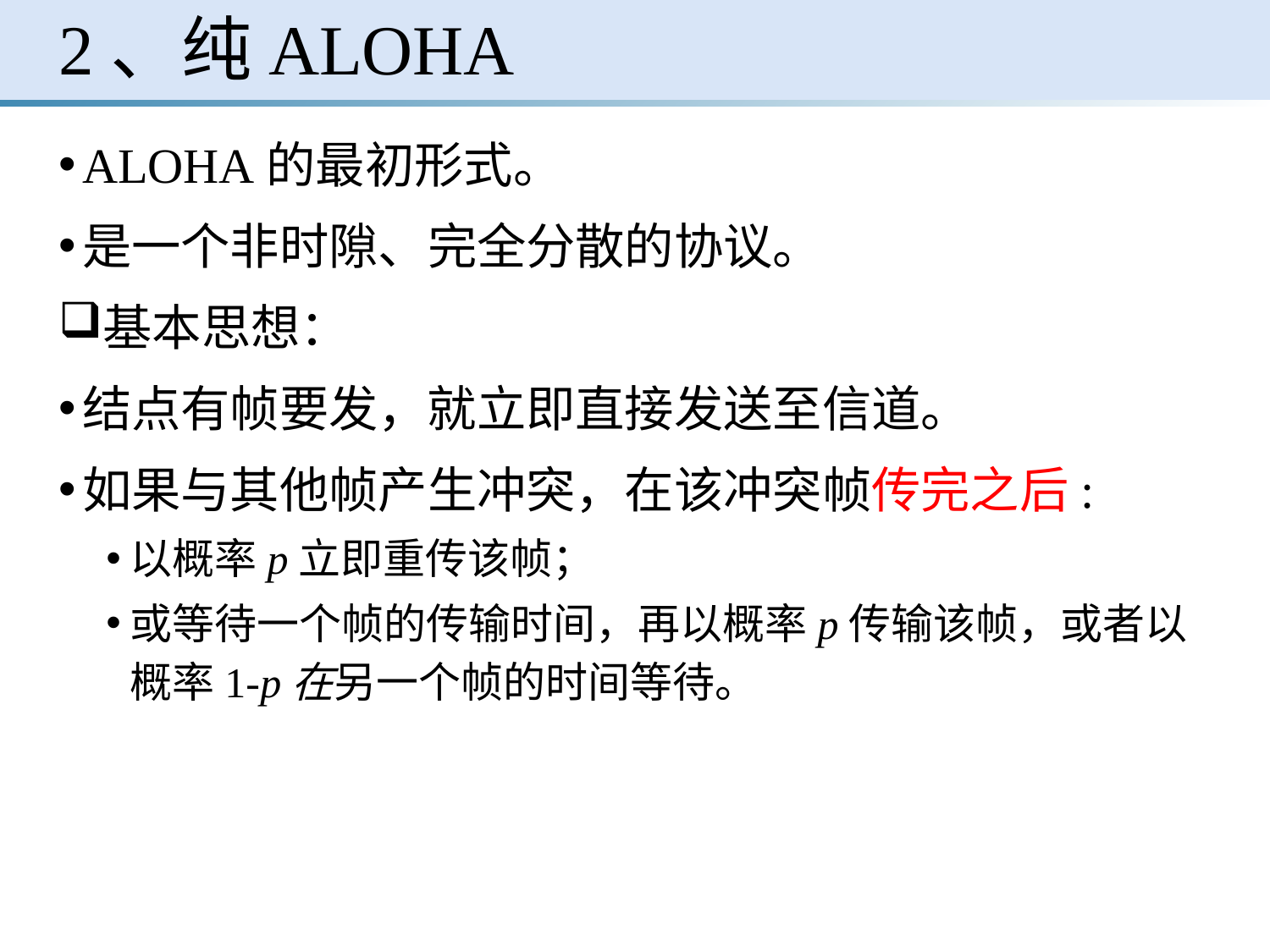

# 2、纯ALOHA
ALOHA的最初形式。
是一个非时隙、完全分散的协议。
基本思想：
结点有帧要发，就立即直接发送至信道。
如果与其他帧产生冲突，在该冲突帧传完之后:
以概率p立即重传该帧；
或等待一个帧的传输时间，再以概率p传输该帧，或者以概率1-p在另一个帧的时间等待。